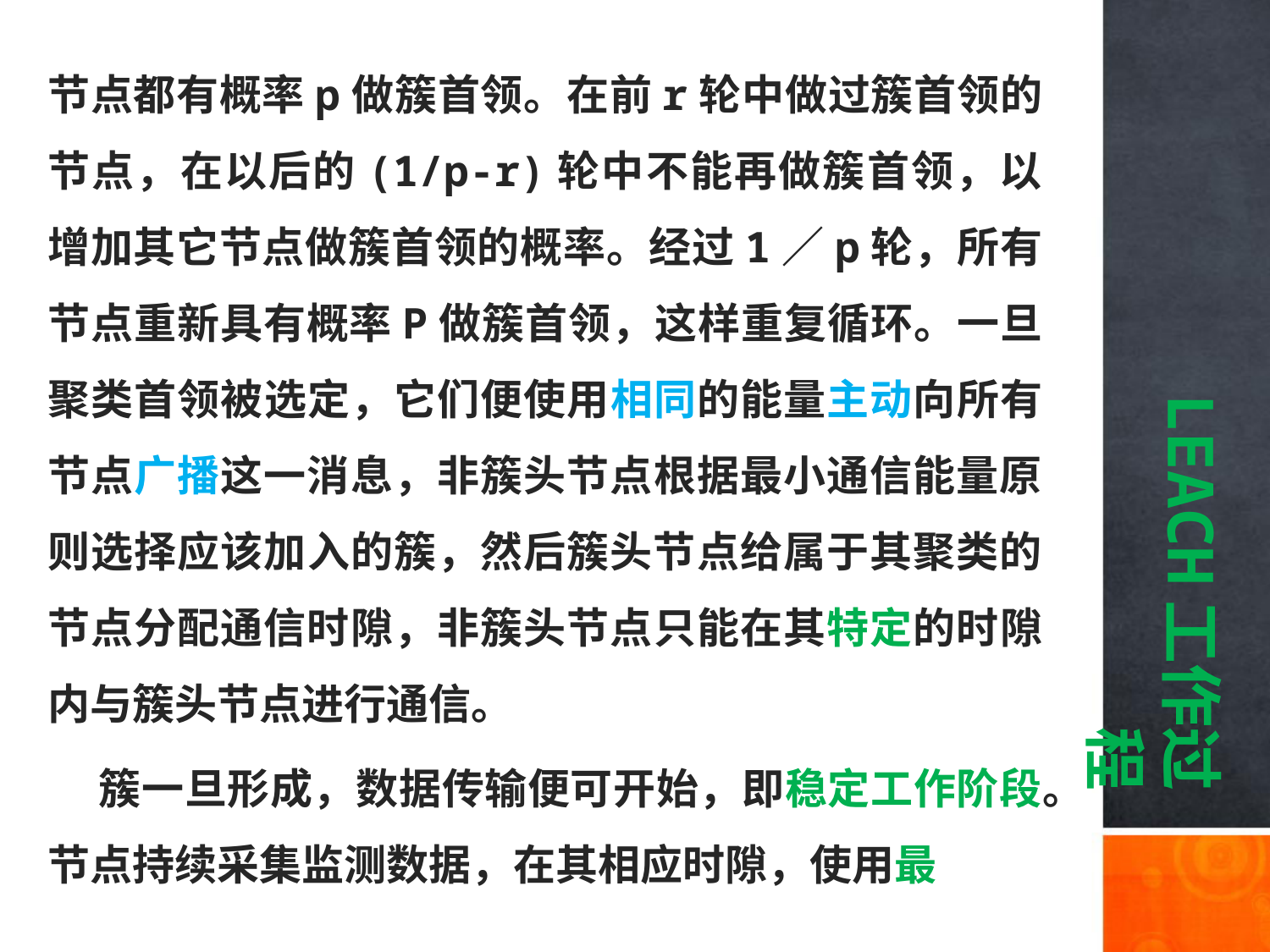

节点都有概率p做簇首领。在前r轮中做过簇首领的节点，在以后的(1/p-r)轮中不能再做簇首领，以增加其它节点做簇首领的概率。经过1／p轮，所有节点重新具有概率P做簇首领，这样重复循环。一旦聚类首领被选定，它们便使用相同的能量主动向所有节点广播这一消息，非簇头节点根据最小通信能量原则选择应该加入的簇，然后簇头节点给属于其聚类的节点分配通信时隙，非簇头节点只能在其特定的时隙内与簇头节点进行通信。
    簇一旦形成，数据传输便可开始，即稳定工作阶段。节点持续采集监测数据，在其相应时隙，使用最
LEACH工作过程